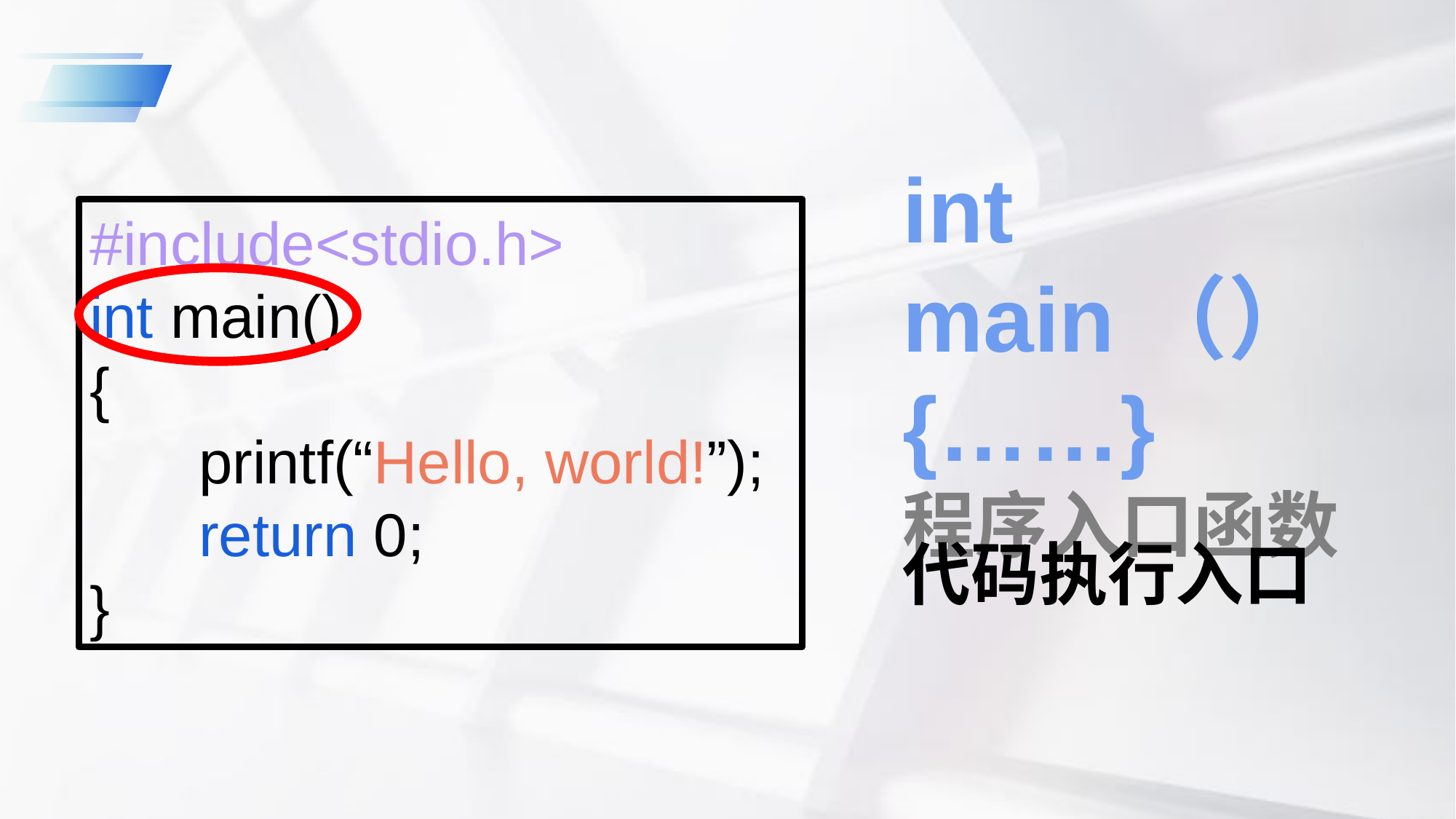

int main（）{……}
程序入口函数
#include<stdio.h>
int main()
{
	printf(“Hello, world!”);
	return 0;
}

代码执行入口